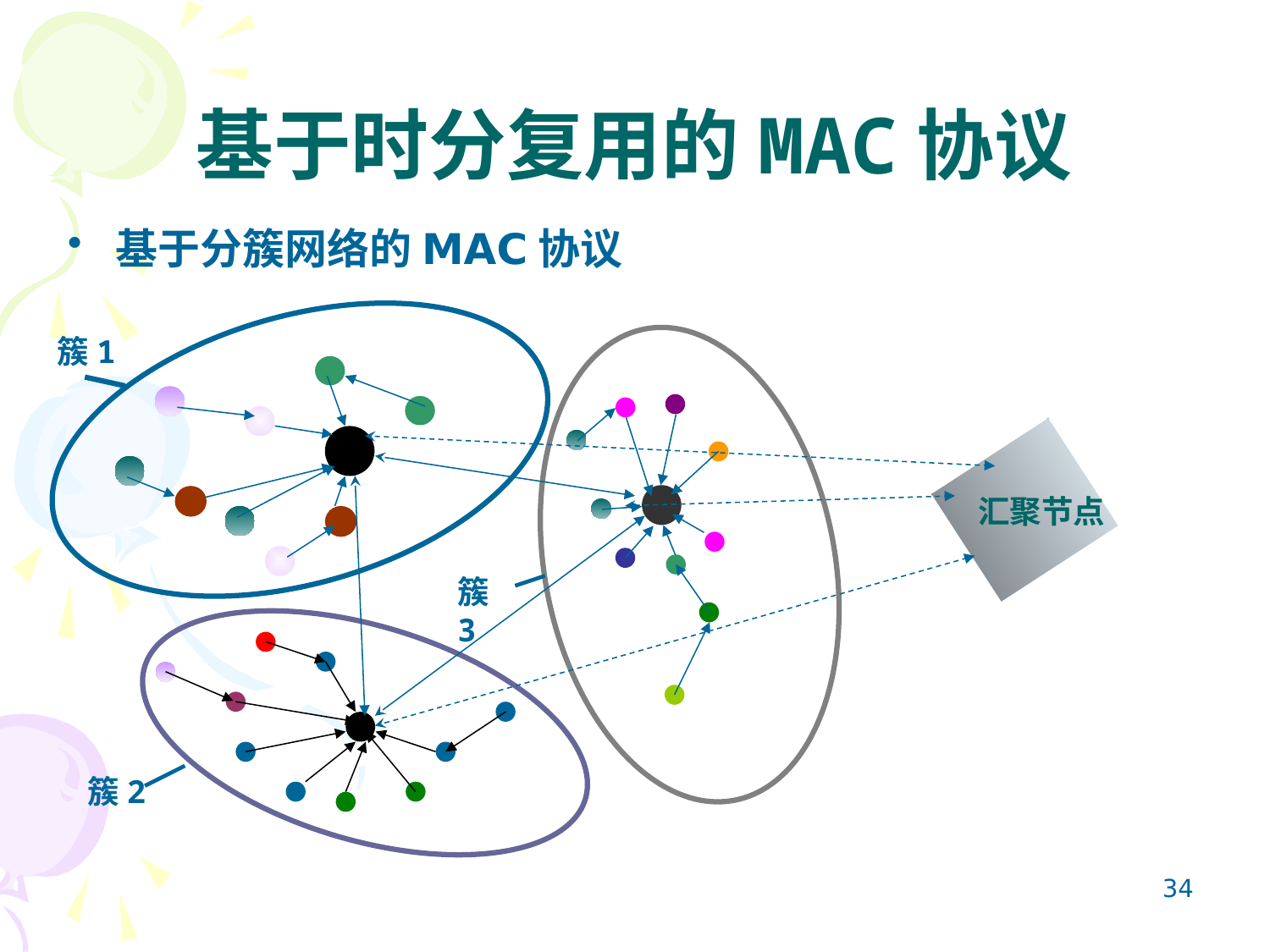

# 基于时分复用的MAC协议
基于分簇网络的MAC协议

簇1

簇3

簇2

汇聚节点
34